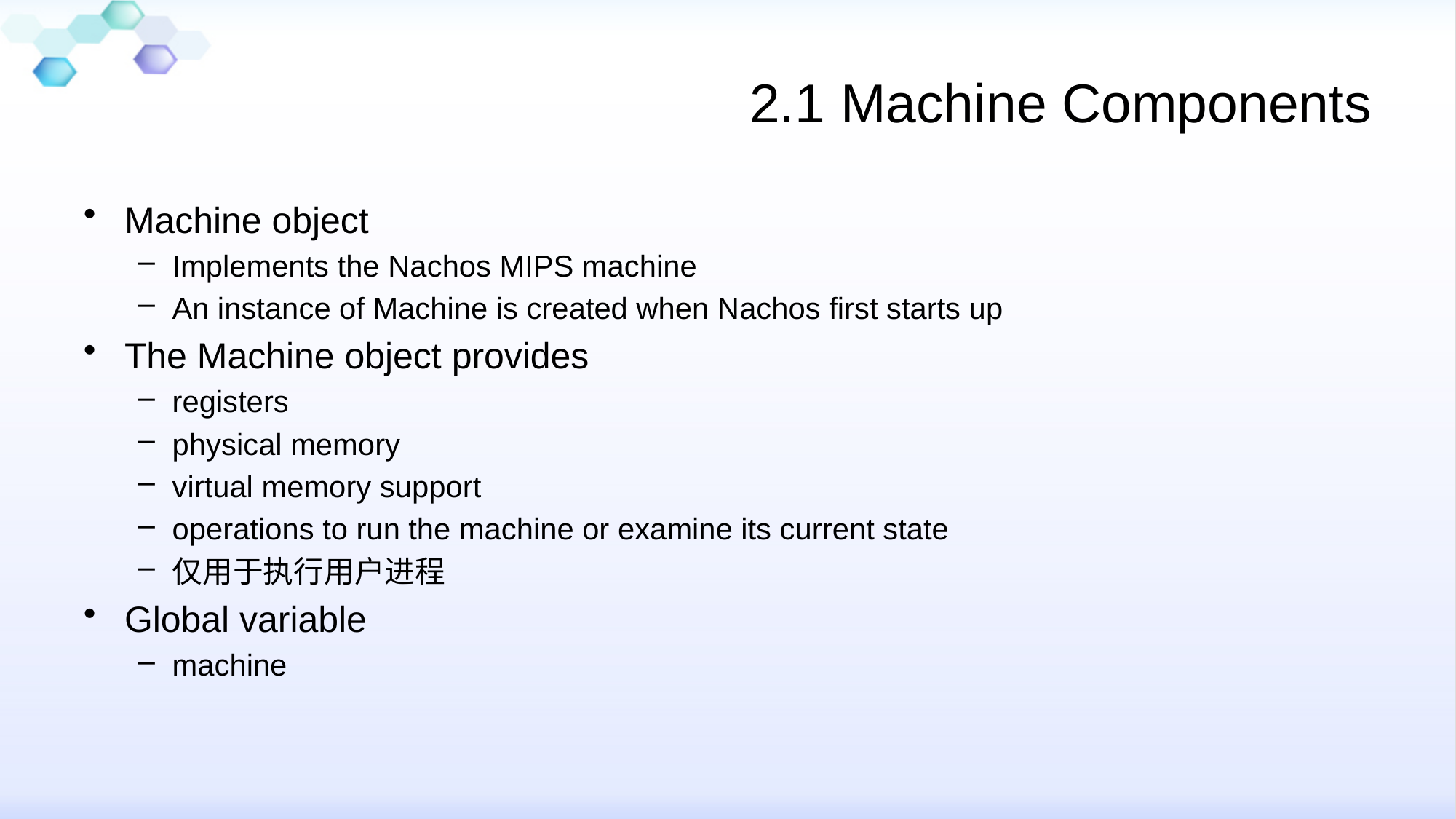

# 2.1 Machine Components
Machine object
Implements the Nachos MIPS machine
An instance of Machine is created when Nachos first starts up
The Machine object provides
registers
physical memory
virtual memory support
operations to run the machine or examine its current state
仅用于执行用户进程
Global variable
machine